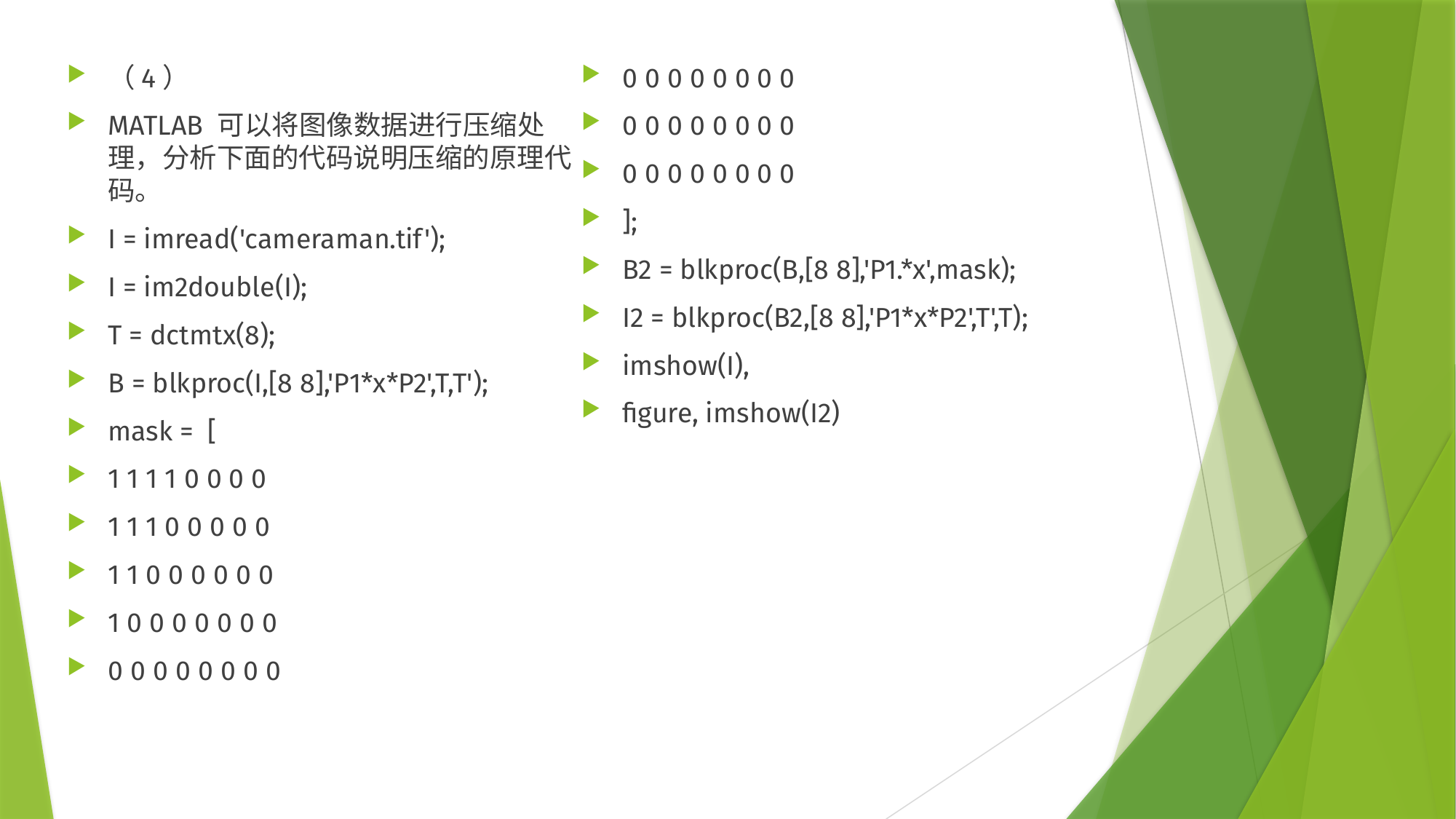

（4）
MATLAB 可以将图像数据进行压缩处理，分析下面的代码说明压缩的原理代码。
I = imread('cameraman.tif');
I = im2double(I);
T = dctmtx(8);
B = blkproc(I,[8 8],'P1*x*P2',T,T');
mask =  [
1 1 1 1 0 0 0 0
1 1 1 0 0 0 0 0
1 1 0 0 0 0 0 0
1 0 0 0 0 0 0 0
0 0 0 0 0 0 0 0
0 0 0 0 0 0 0 0
0 0 0 0 0 0 0 0
0 0 0 0 0 0 0 0
];
B2 = blkproc(B,[8 8],'P1.*x',mask);
I2 = blkproc(B2,[8 8],'P1*x*P2',T',T);
imshow(I),
figure, imshow(I2)